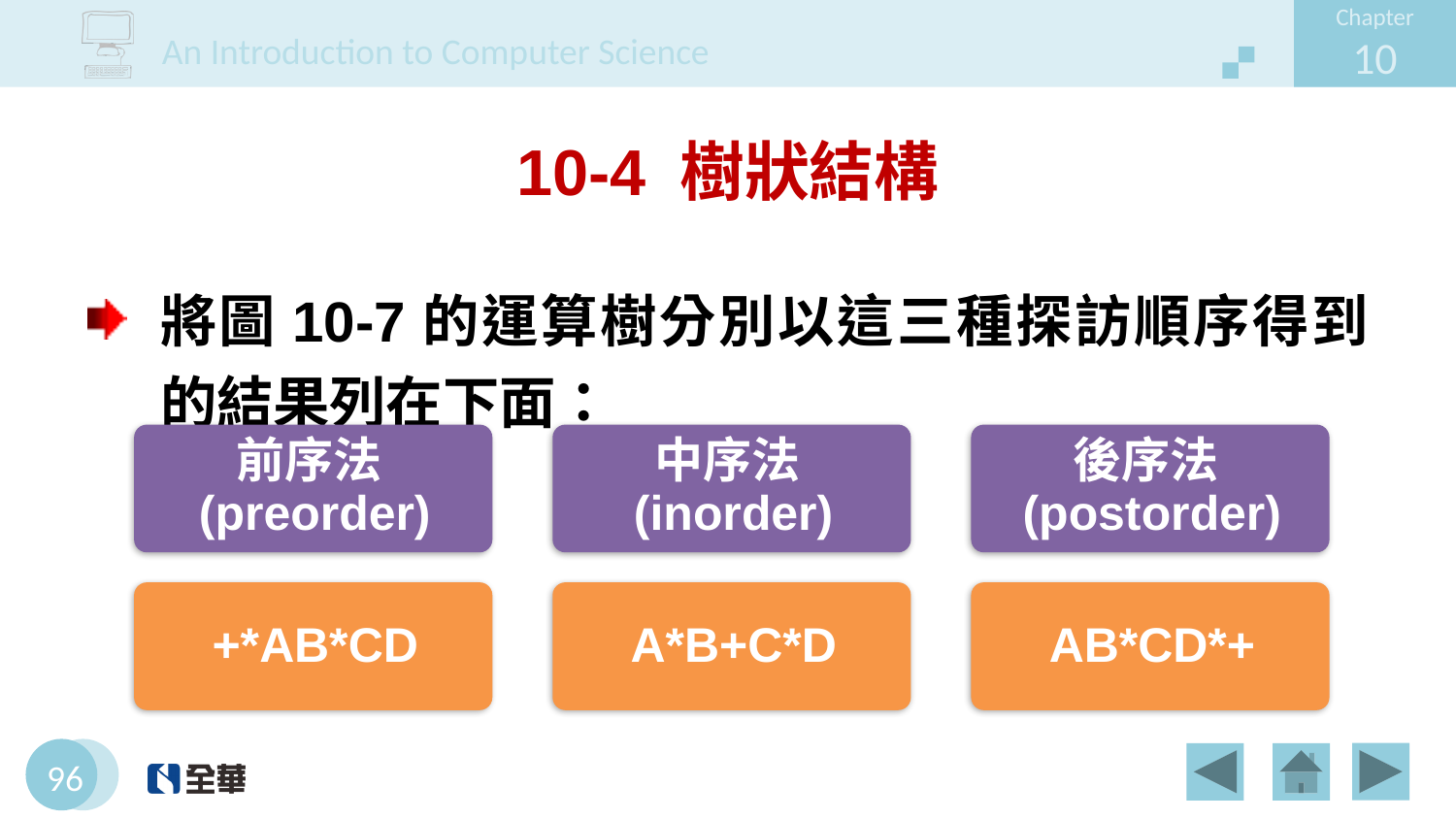

# 10-4 樹狀結構
將圖10-7的運算樹分別以這三種探訪順序得到的結果列在下面：

前序法(preorder)
+*AB*CD
中序法(inorder)
A*B+C*D
後序法(postorder)
AB*CD*+